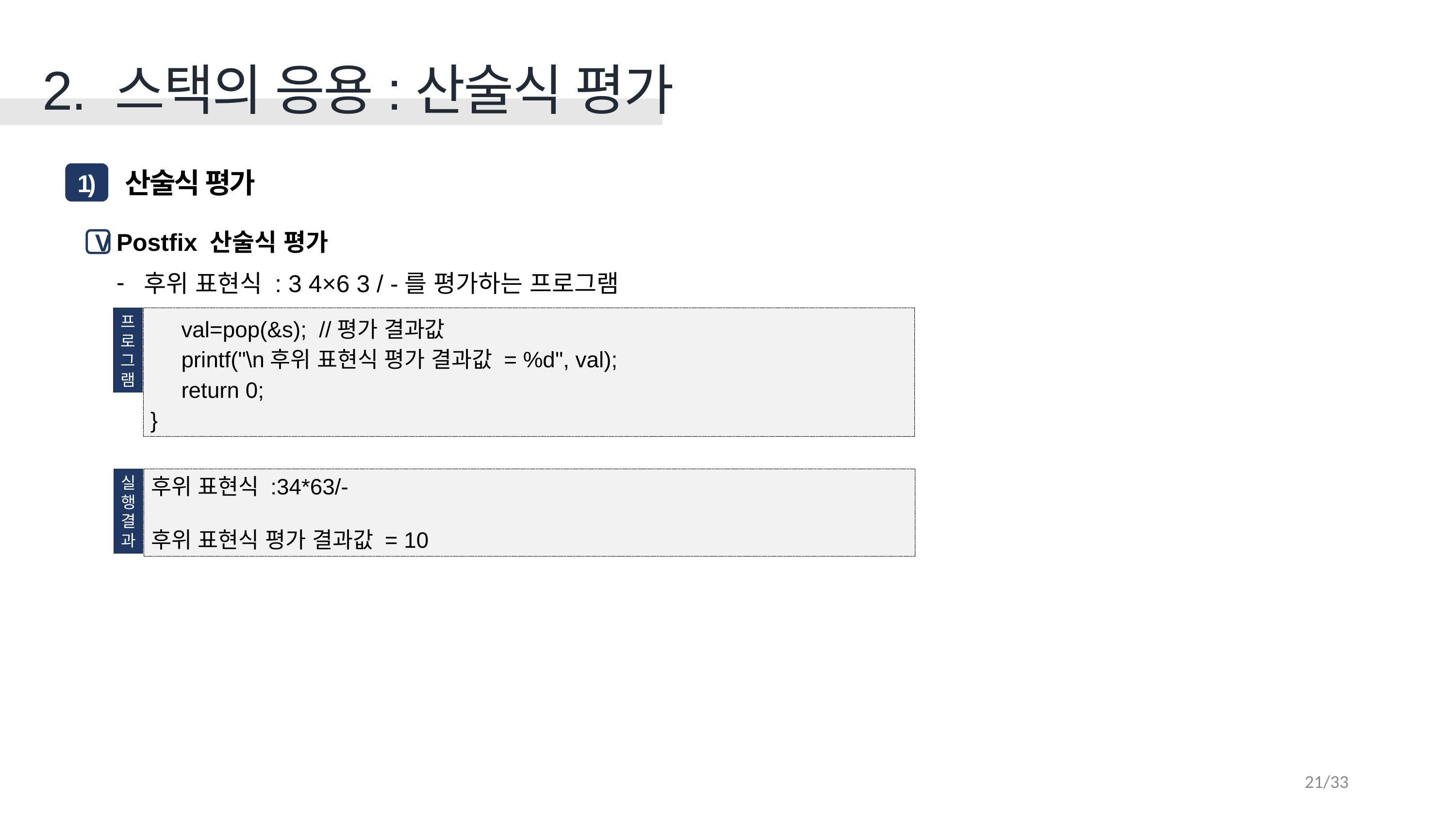

2. 스택의 응용:산술식 평가

 산술식 평가
1)
Postfix 산술식 평가

후위 표현식 : 3 4×6 3 / -를 평가하는 프로그램

V
프
로
그
램
     val=pop(&s);  //평가 결과값
     printf("\n후위 표현식 평가 결과값 = %d", val);
     return 0;
}
실
행
결
과
후위 표현식 :34*63/-

후위 표현식 평가 결과값 = 10
21/33